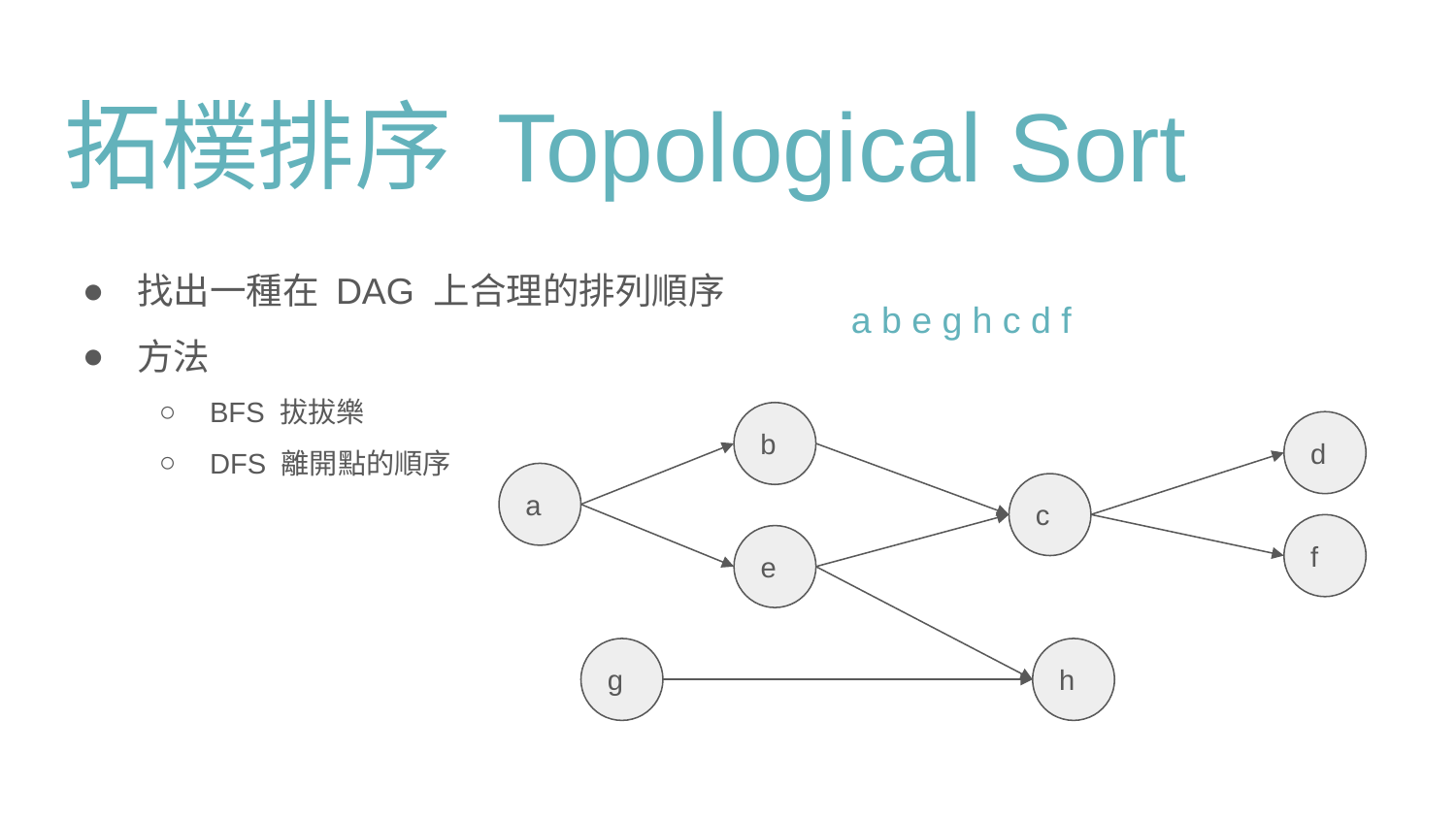

# 拓樸排序 Topological Sort
找出一種在 DAG 上合理的排列順序
方法
BFS 拔拔樂
DFS 離開點的順序
a b e g h c d f
b
d
a
c
f
e
g
h